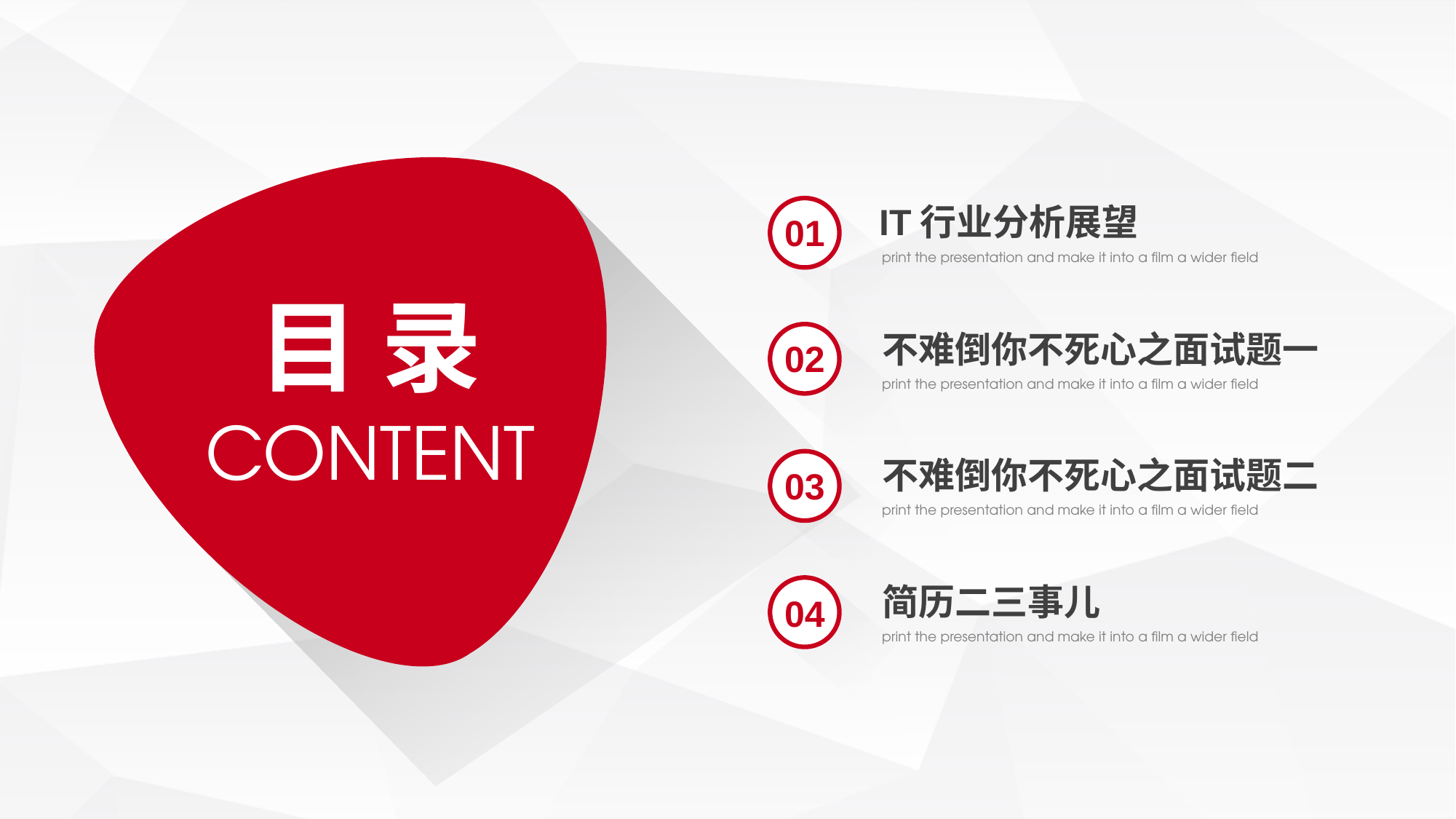

IT行业分析展望
print the presentation and make it into a film a wider field

01

目 录
不难倒你不死心之面试题一
print the presentation and make it into a film a wider field

02

CONTENT
不难倒你不死心之面试题二
print the presentation and make it into a film a wider field

03

简历二三事儿
print the presentation and make it into a film a wider field

04